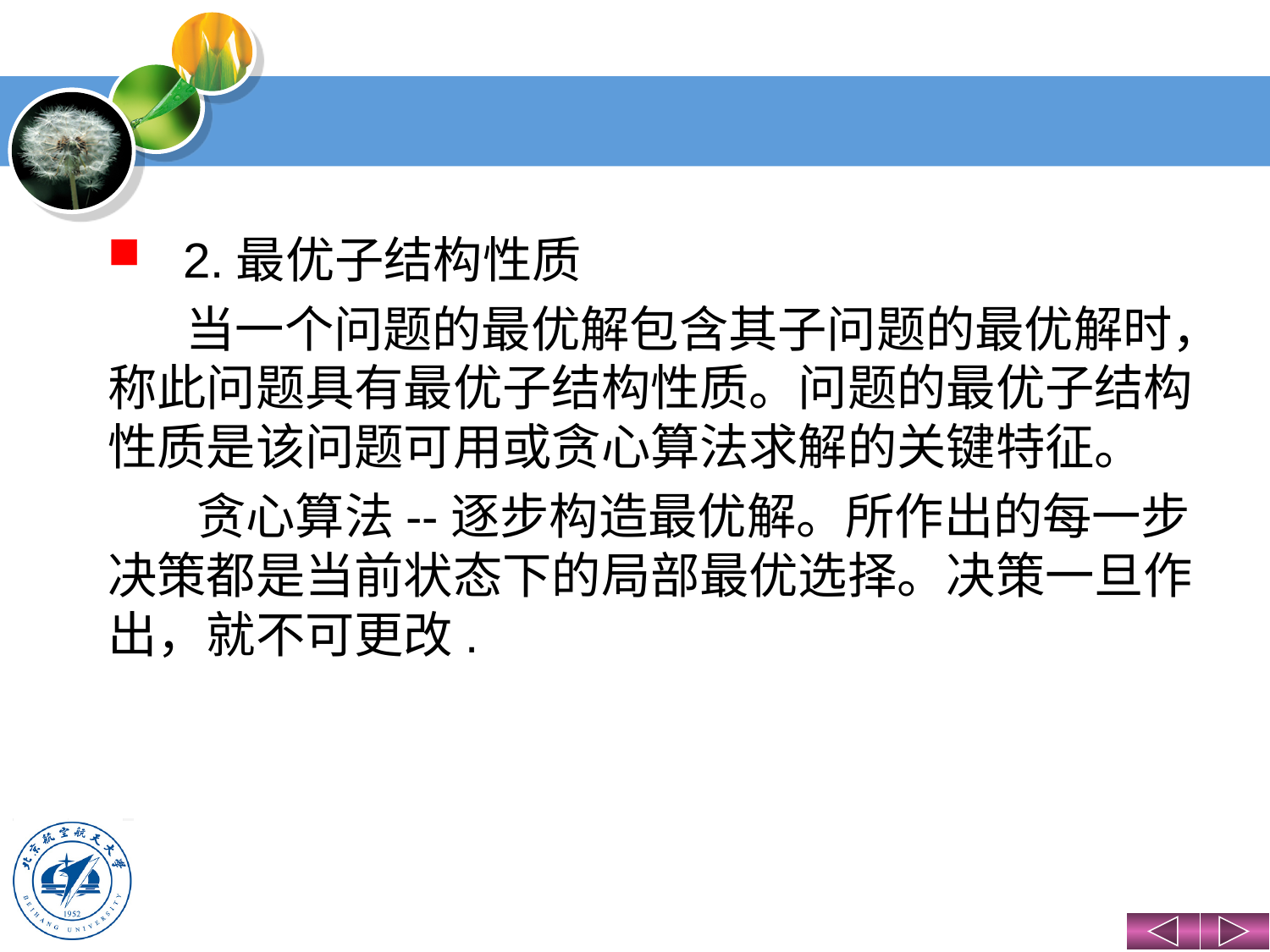

#
 2.最优子结构性质
      当一个问题的最优解包含其子问题的最优解时，称此问题具有最优子结构性质。问题的最优子结构性质是该问题可用或贪心算法求解的关键特征。
       贪心算法--逐步构造最优解。所作出的每一步决策都是当前状态下的局部最优选择。决策一旦作出，就不可更改.